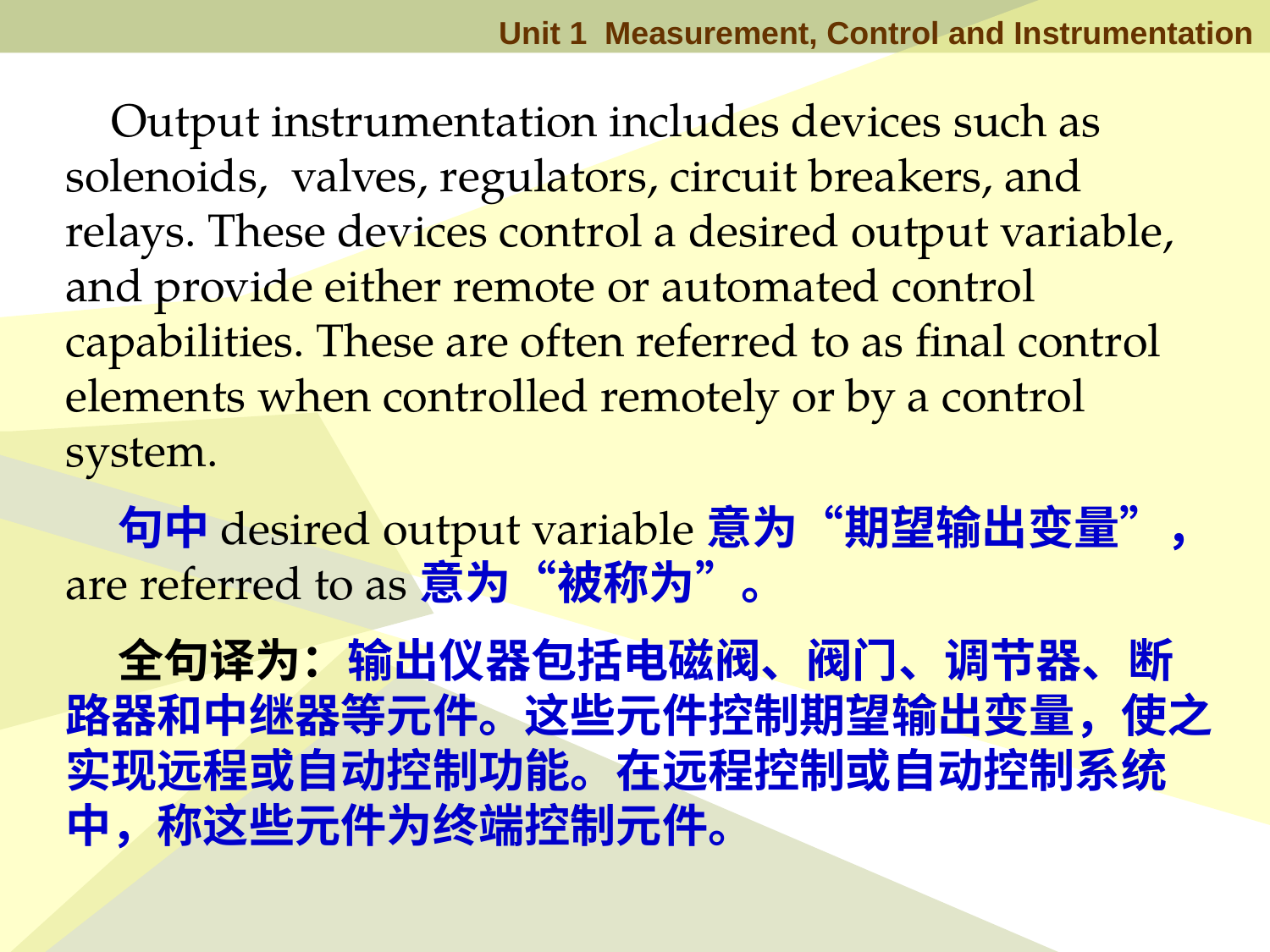

Output instrumentation includes devices such as solenoids,  valves, regulators, circuit breakers, and relays. These devices control a desired output variable, and provide either remote or automated control capabilities. These are often referred to as final control elements when controlled remotely or by a control system.
    句中desired output variable意为“期望输出变量”，are referred to as意为“被称为”。
    全句译为：输出仪器包括电磁阀、阀门、调节器、断路器和中继器等元件。这些元件控制期望输出变量，使之实现远程或自动控制功能。在远程控制或自动控制系统中，称这些元件为终端控制元件。